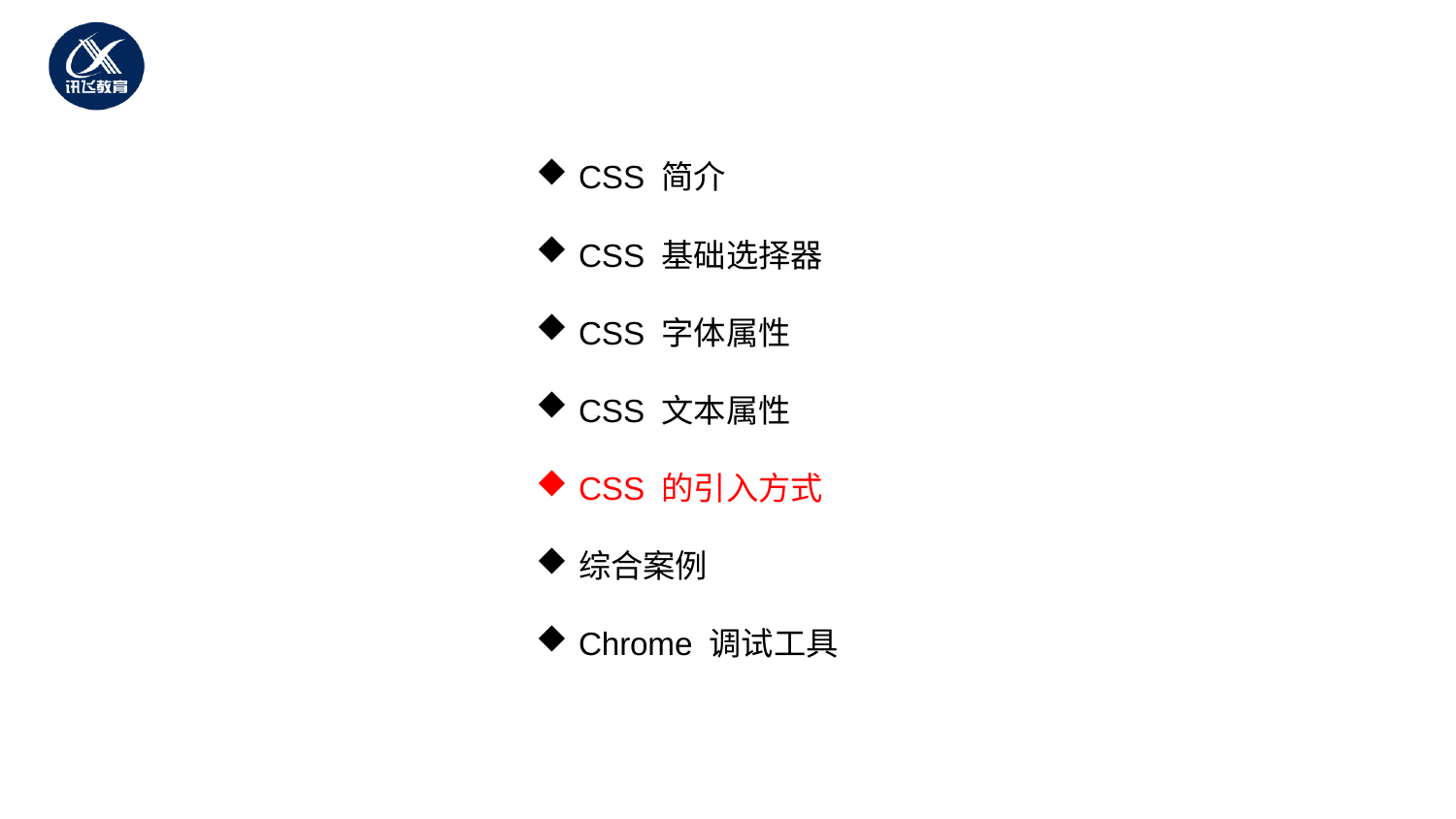

CSS 简介

CSS 基础选择器

CSS 字体属性

CSS 文本属性

CSS 的引入方式

综合案例

Chrome 调试工具